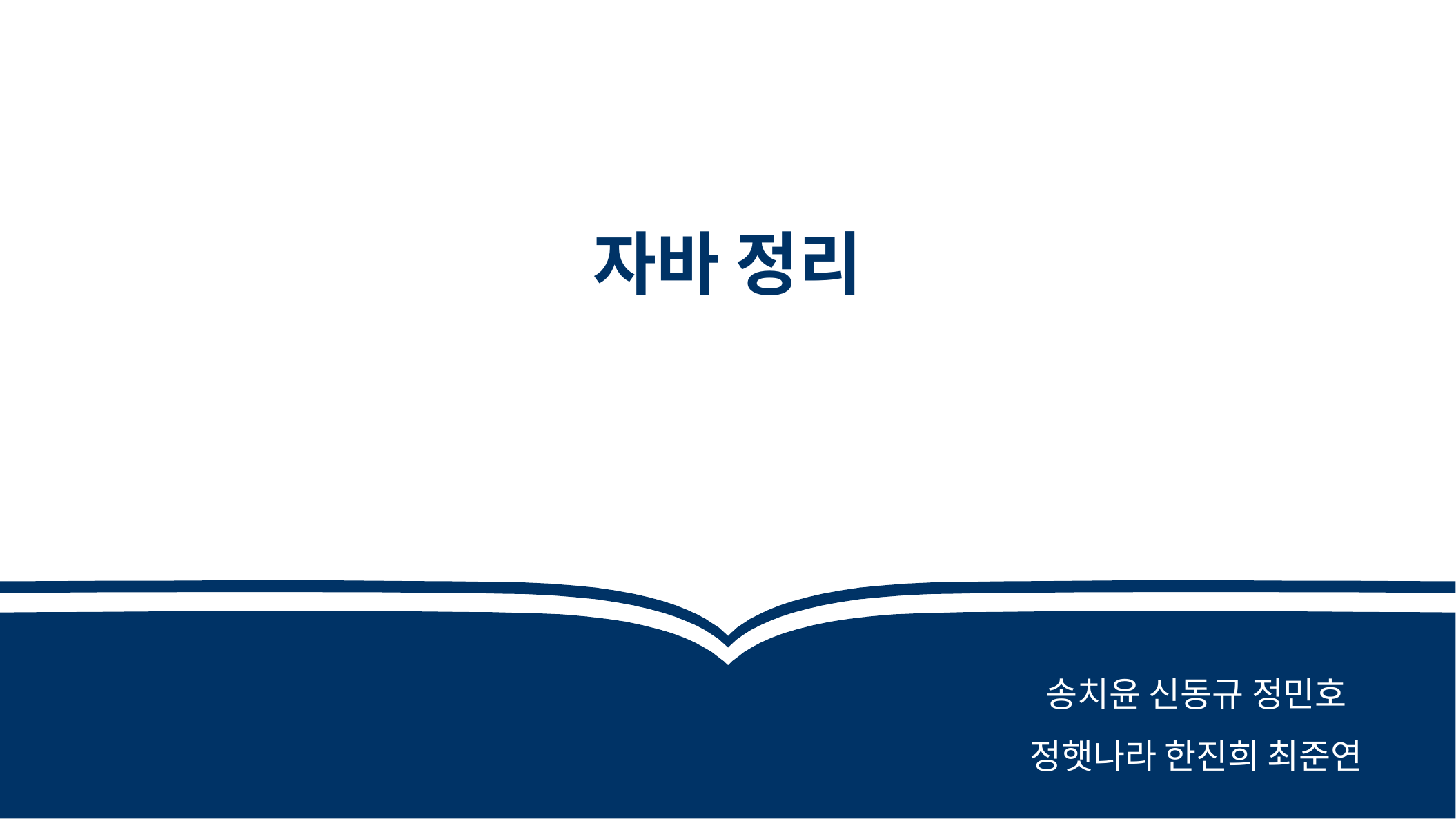

자바 정리

송치윤 신동규 정민호
정햇나라 한진희 최준연